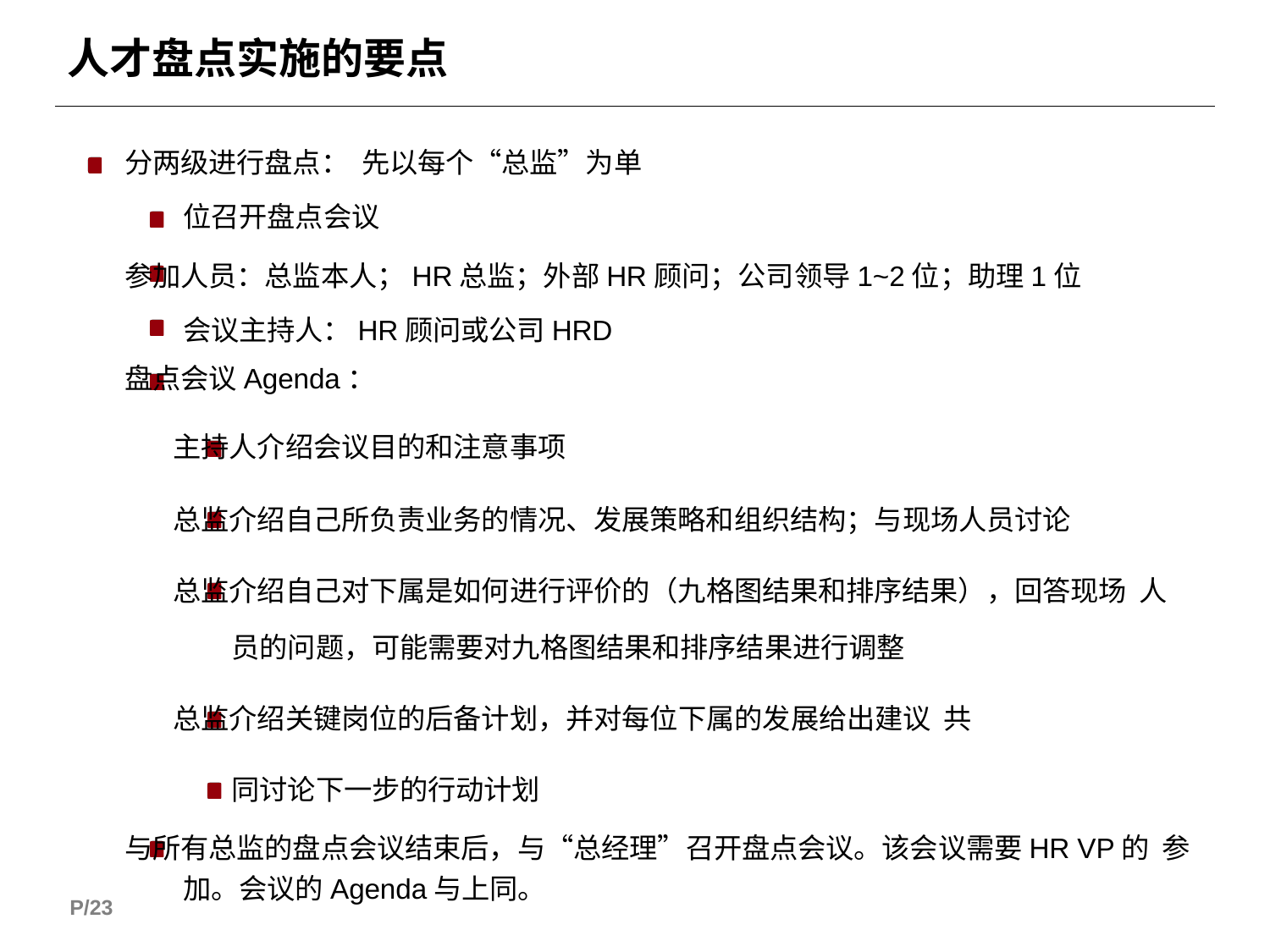

# 人才盘点实施的要点
分两级进行盘点：  先以每个“总监”为单位召开盘点会议
参加人员：总监本人；HR总监；外部HR顾问；公司领导1~2位；助理1位  会议主持人：HR顾问或公司HRD
盘点会议Agenda：

主持人介绍会议目的和注意事项

总监介绍自己所负责业务的情况、发展策略和组织结构；与现场人员讨论
总监介绍自己对下属是如何进行评价的（九格图结果和排序结果），回答现场  人员的问题，可能需要对九格图结果和排序结果进行调整
总监介绍关键岗位的后备计划，并对每位下属的发展给出建议  共同讨论下一步的行动计划
与所有总监的盘点会议结束后，与“总经理”召开盘点会议。该会议需要HR VP的  参加。会议的Agenda与上同。

P/23